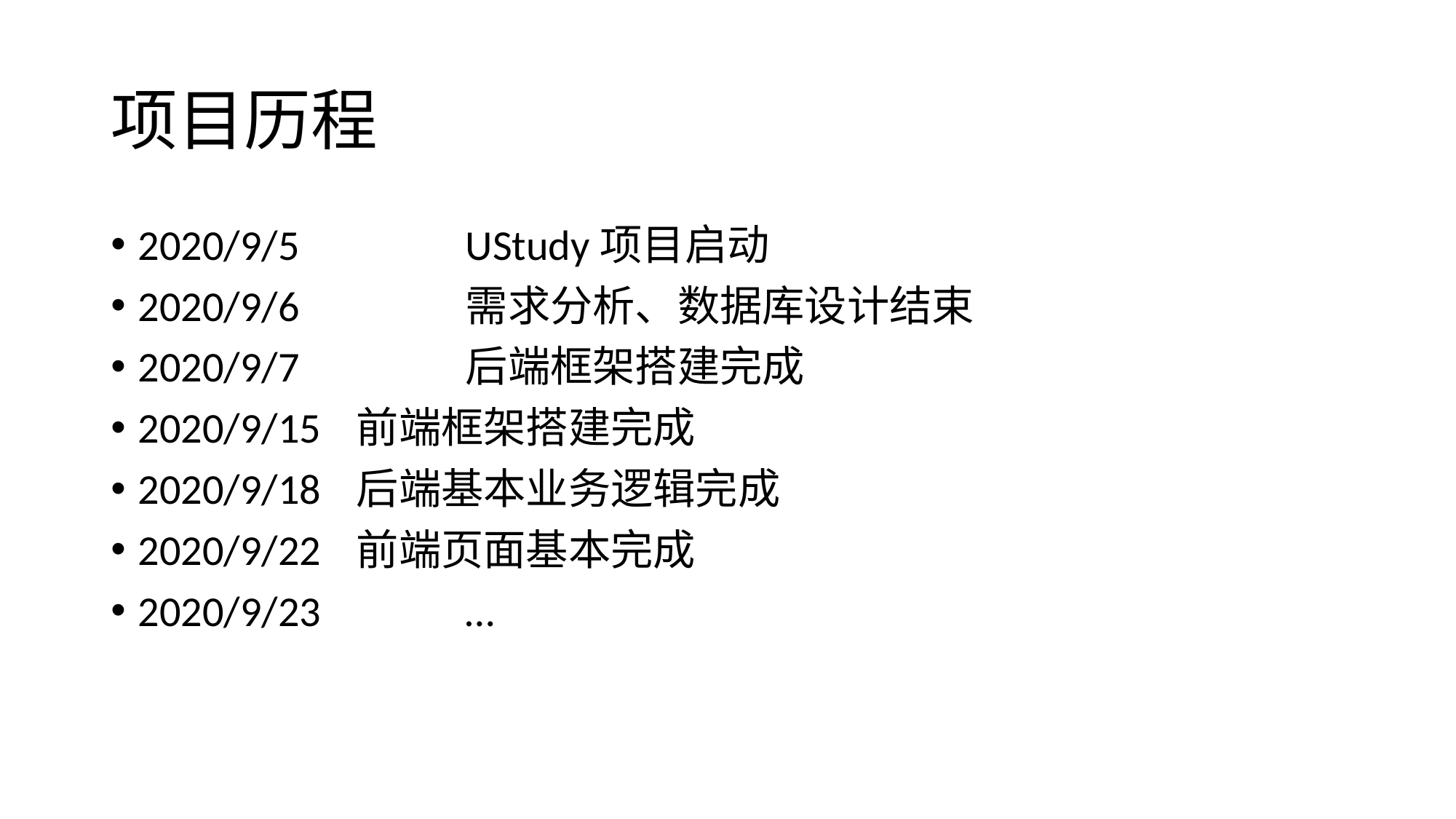

# 项目历程
2020/9/5		UStudy项目启动
2020/9/6 		需求分析、数据库设计结束
2020/9/7 		后端框架搭建完成
2020/9/15 	前端框架搭建完成
2020/9/18 	后端基本业务逻辑完成
2020/9/22 	前端页面基本完成
2020/9/23		…